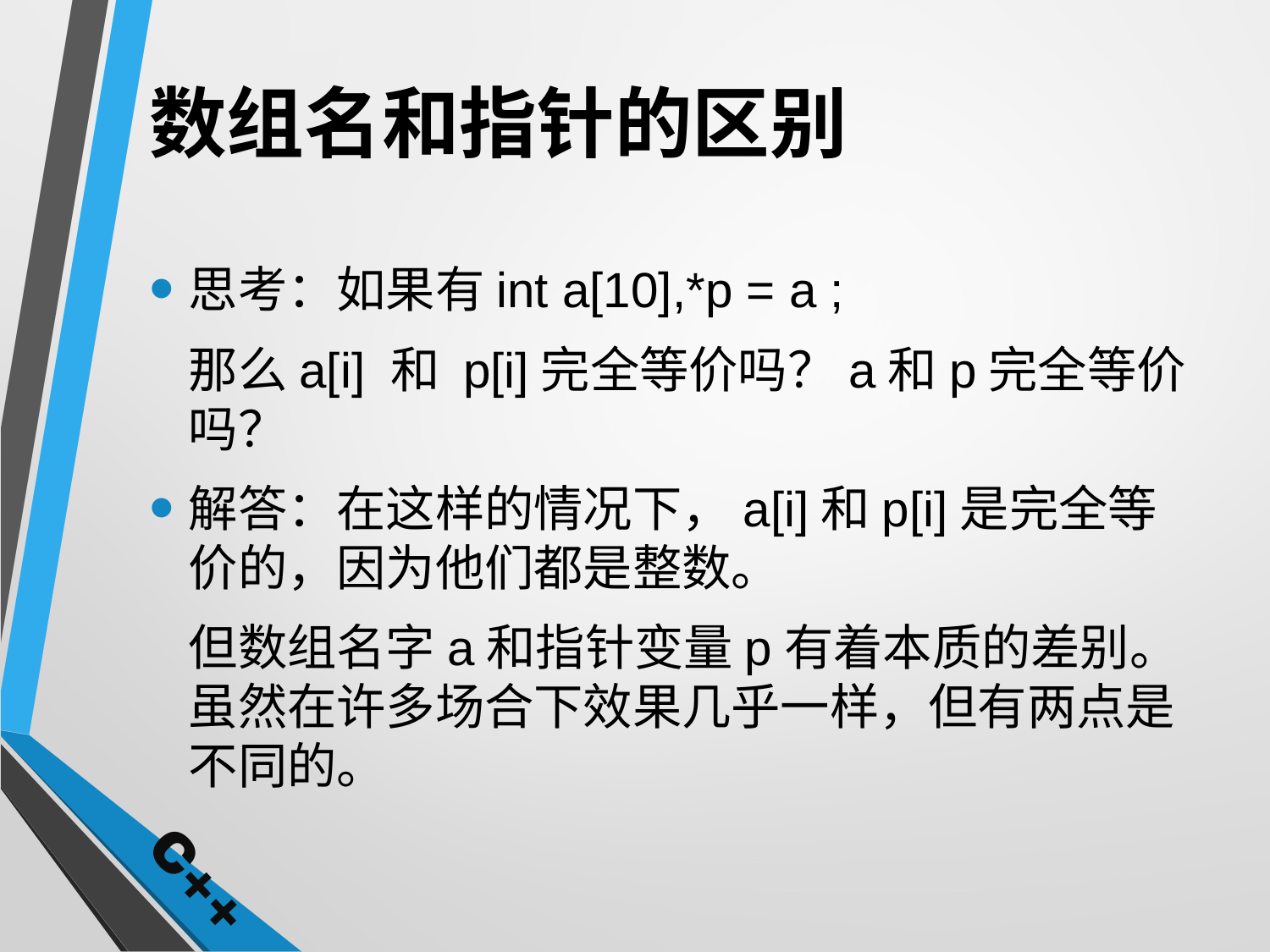

# 数组名和指针的区别
思考：如果有int a[10],*p = a ;
	那么a[i] 和 p[i]完全等价吗？a和p完全等价吗？
解答：在这样的情况下，a[i]和p[i]是完全等价的，因为他们都是整数。
	但数组名字a和指针变量p有着本质的差别。虽然在许多场合下效果几乎一样，但有两点是不同的。